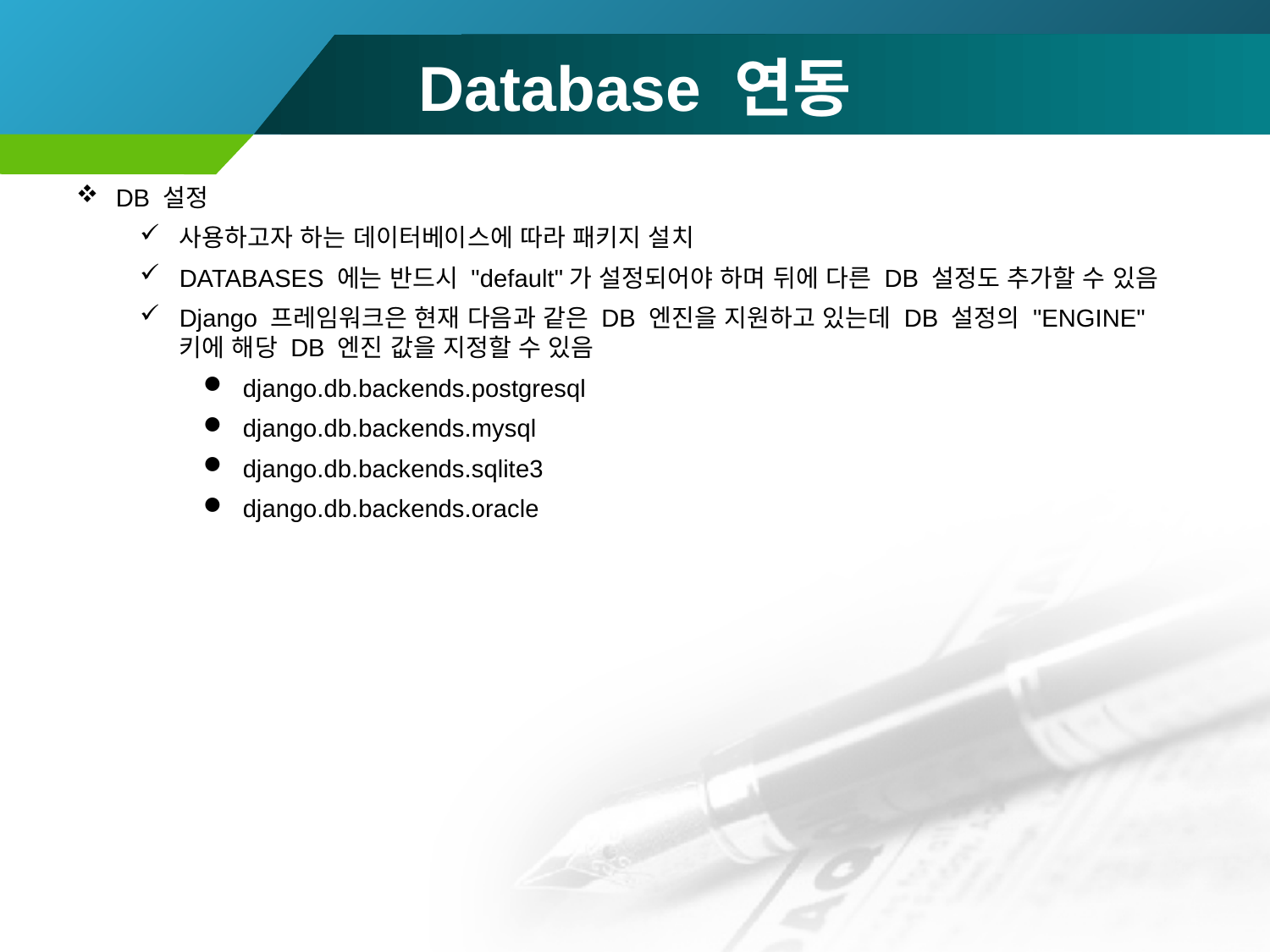

# Database 연동
DB 설정
사용하고자 하는 데이터베이스에 따라 패키지 설치
DATABASES 에는 반드시 "default"가 설정되어야 하며 뒤에 다른 DB 설정도 추가할 수 있음
Django 프레임워크은 현재 다음과 같은 DB 엔진을 지원하고 있는데 DB 설정의 "ENGINE" 키에 해당 DB 엔진 값을 지정할 수 있음
django.db.backends.postgresql
django.db.backends.mysql
django.db.backends.sqlite3
django.db.backends.oracle